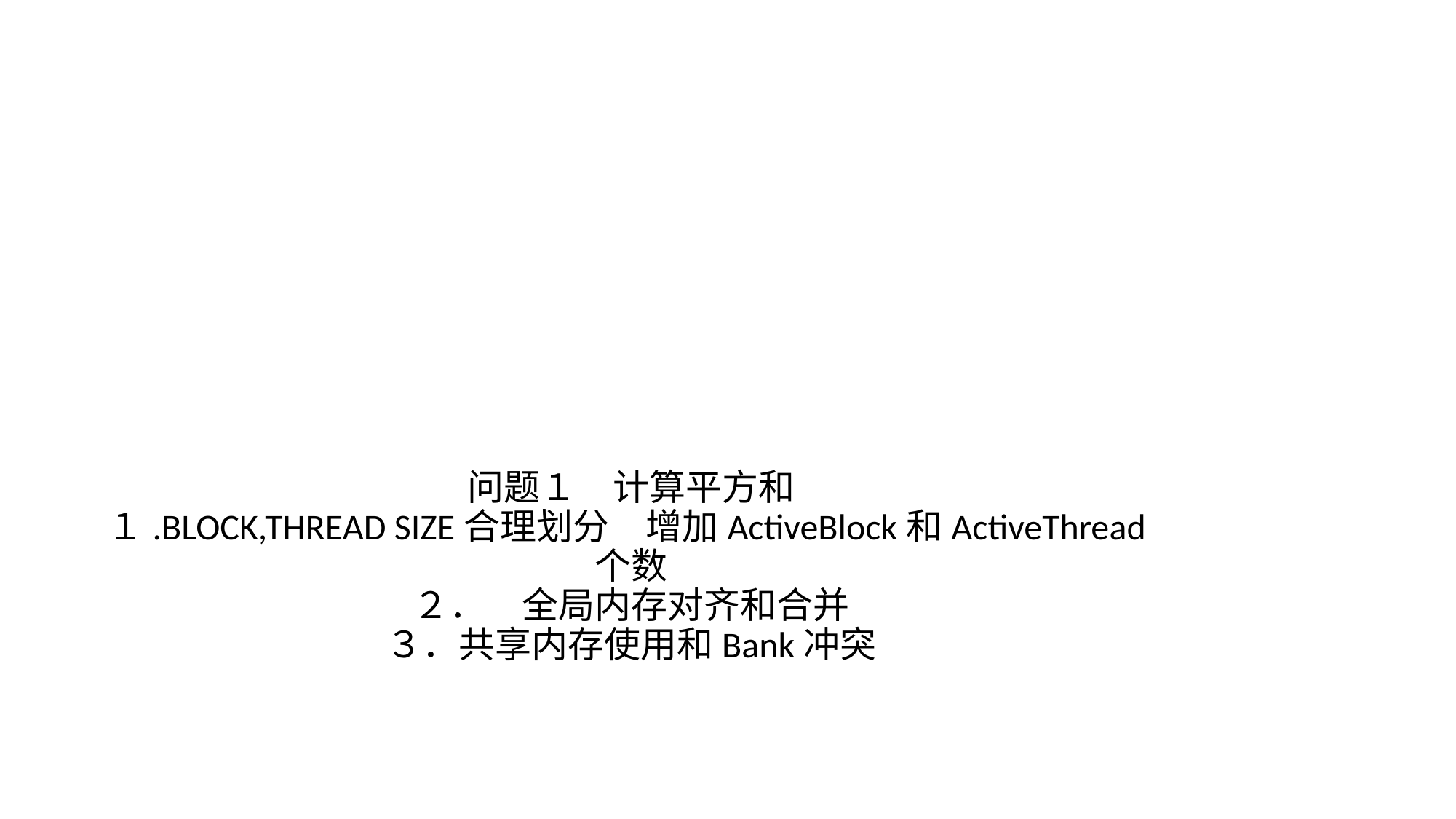

# 问题１　计算平方和 １.BLOCK,THREAD SIZE合理划分　增加ActiveBlock和ActiveThread个数 ２．　全局内存对齐和合并 ３．共享内存使用和Bank冲突